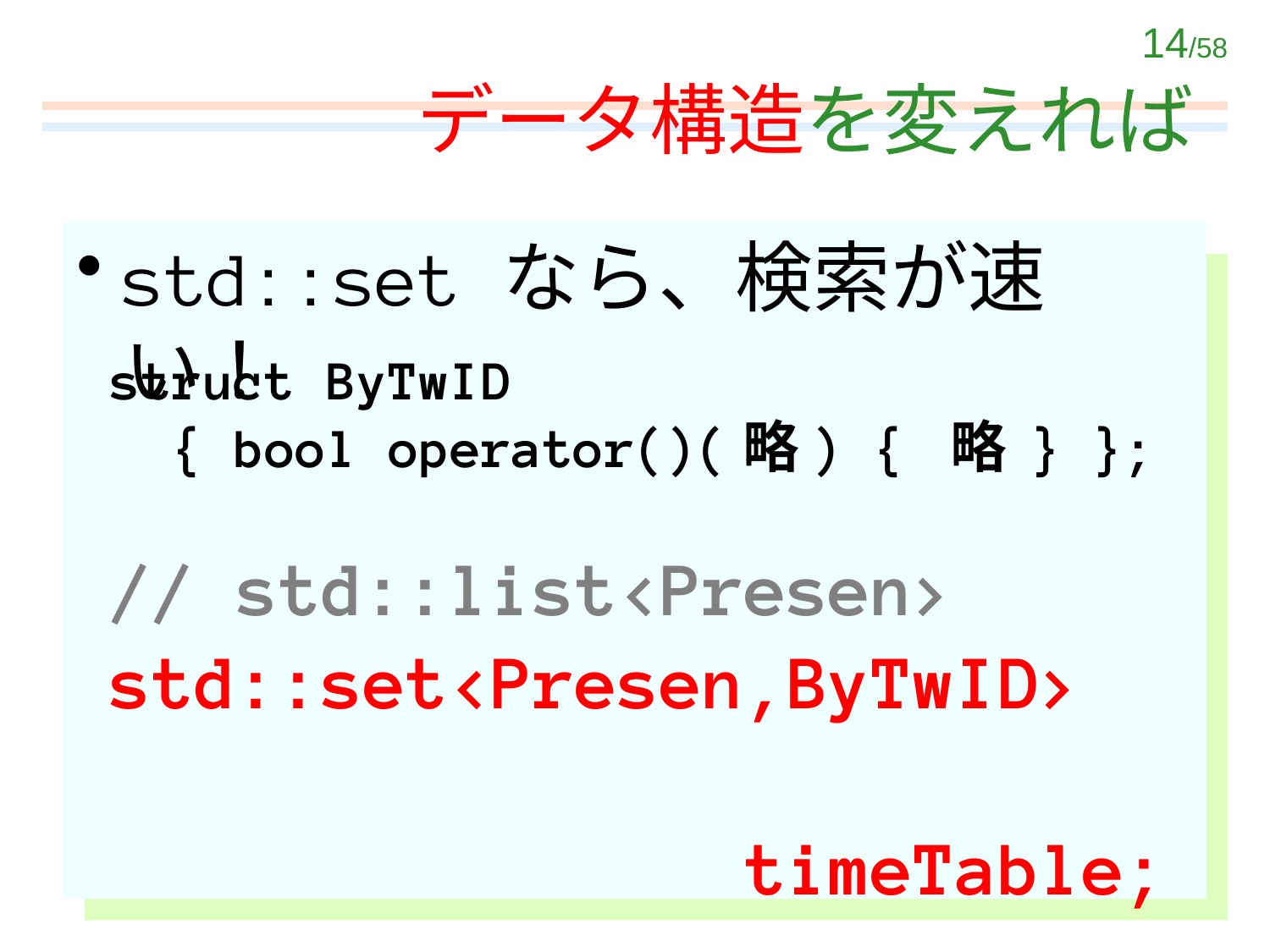

# データ構造を変えれば
std::set なら、検索が速い！
struct ByTwID
  { bool operator()(略) { 略 } };

// std::list<Presen> std::set<Presen,ByTwID>
               timeTable;